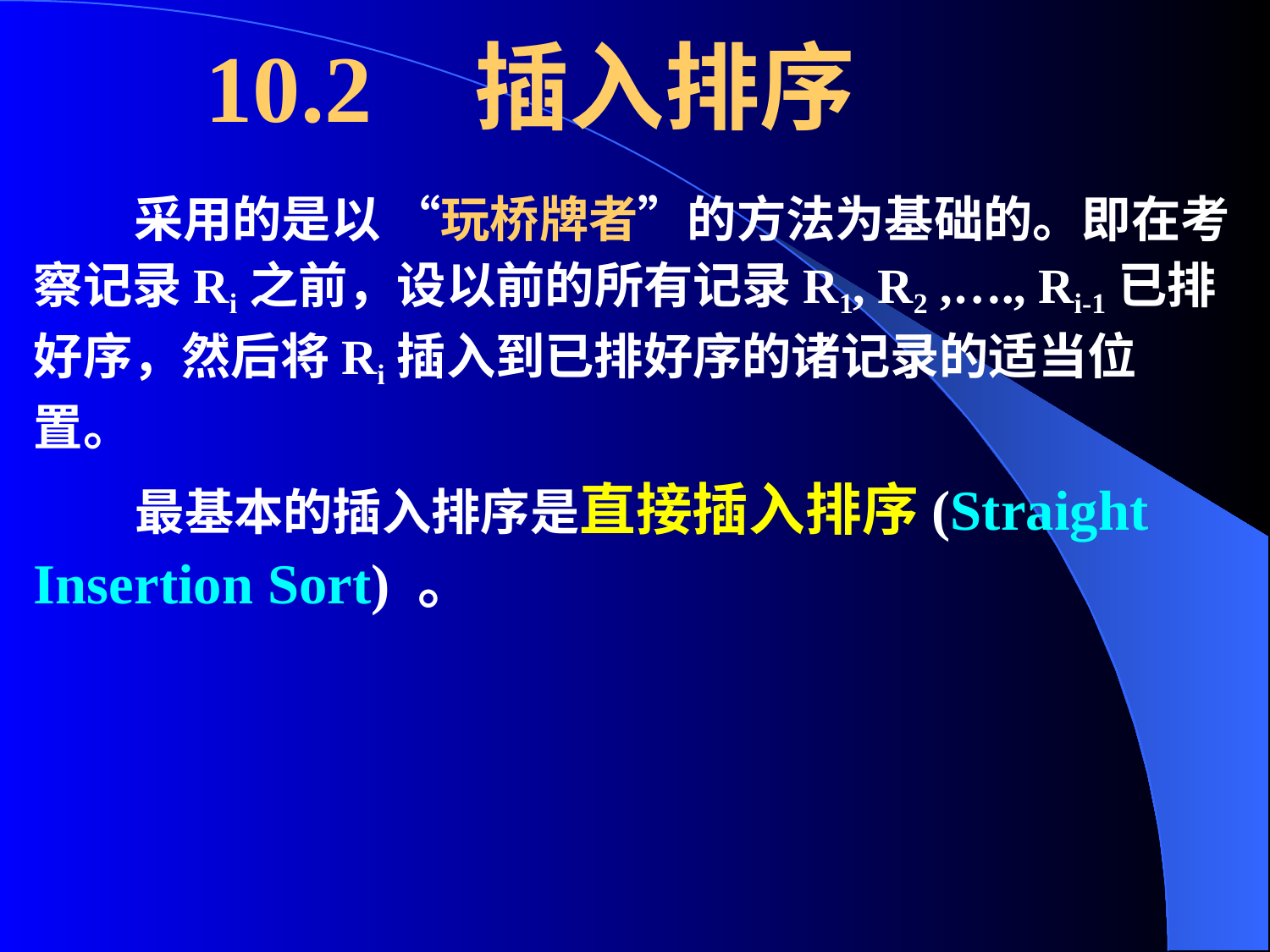

# 10.2   插入排序
        采用的是以 “玩桥牌者”的方法为基础的。即在考察记录Ri之前，设以前的所有记录R1, R2 ,…., Ri-1已排好序，然后将Ri插入到已排好序的诸记录的适当位置。
        最基本的插入排序是直接插入排序(Straight Insertion Sort) 。